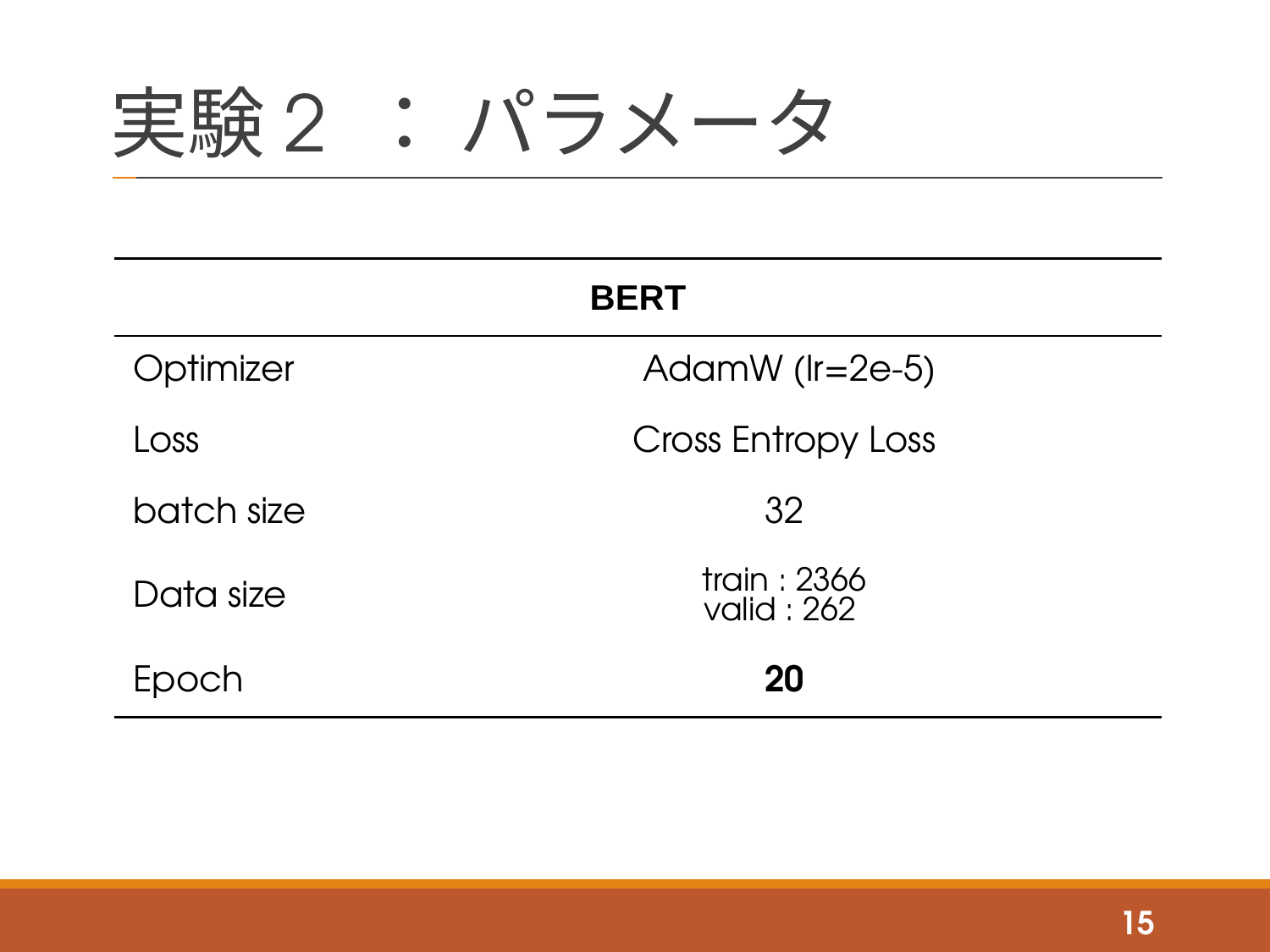

# 実験2 ： パラメータ
| BERT |  |
| --- | --- |
| Optimizer | AdamW (lr=2e-5) |
| Loss | Cross Entropy Loss |
| batch size | 32 |
| Data size | train : 2366 valid : 262 |
| Epoch | 20 |
15